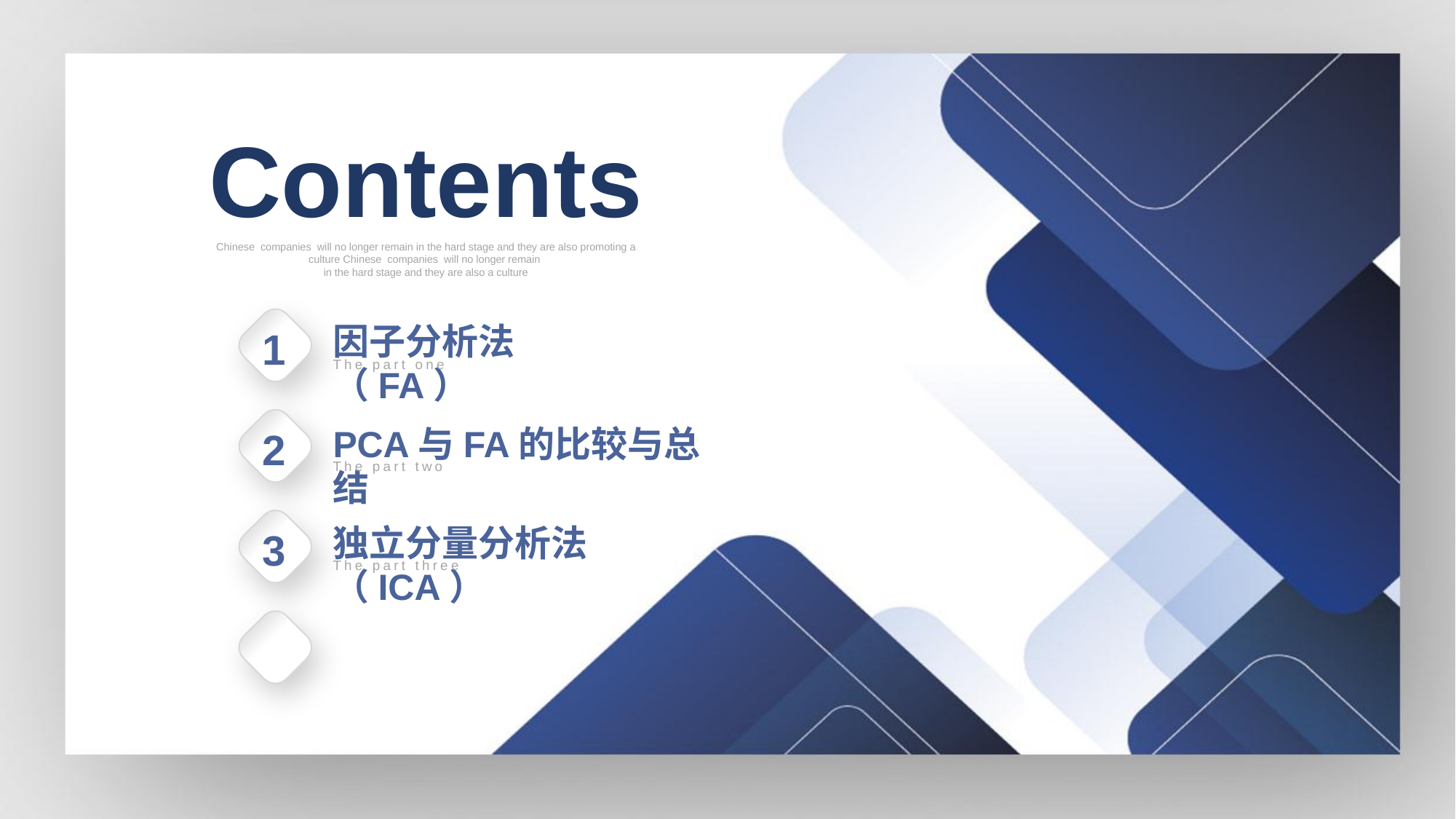

行业PPT模板http://www.1ppt.com/hangye/
Contents
Chinese  companies  will no longer remain in the hard stage and they are also promoting a culture Chinese  companies  will no longer remain
in the hard stage and they are also a culture
因子分析法（FA）

1
The part one
PCA与FA的比较与总结

2
The part two
独立分量分析法（ICA）

3
The part three